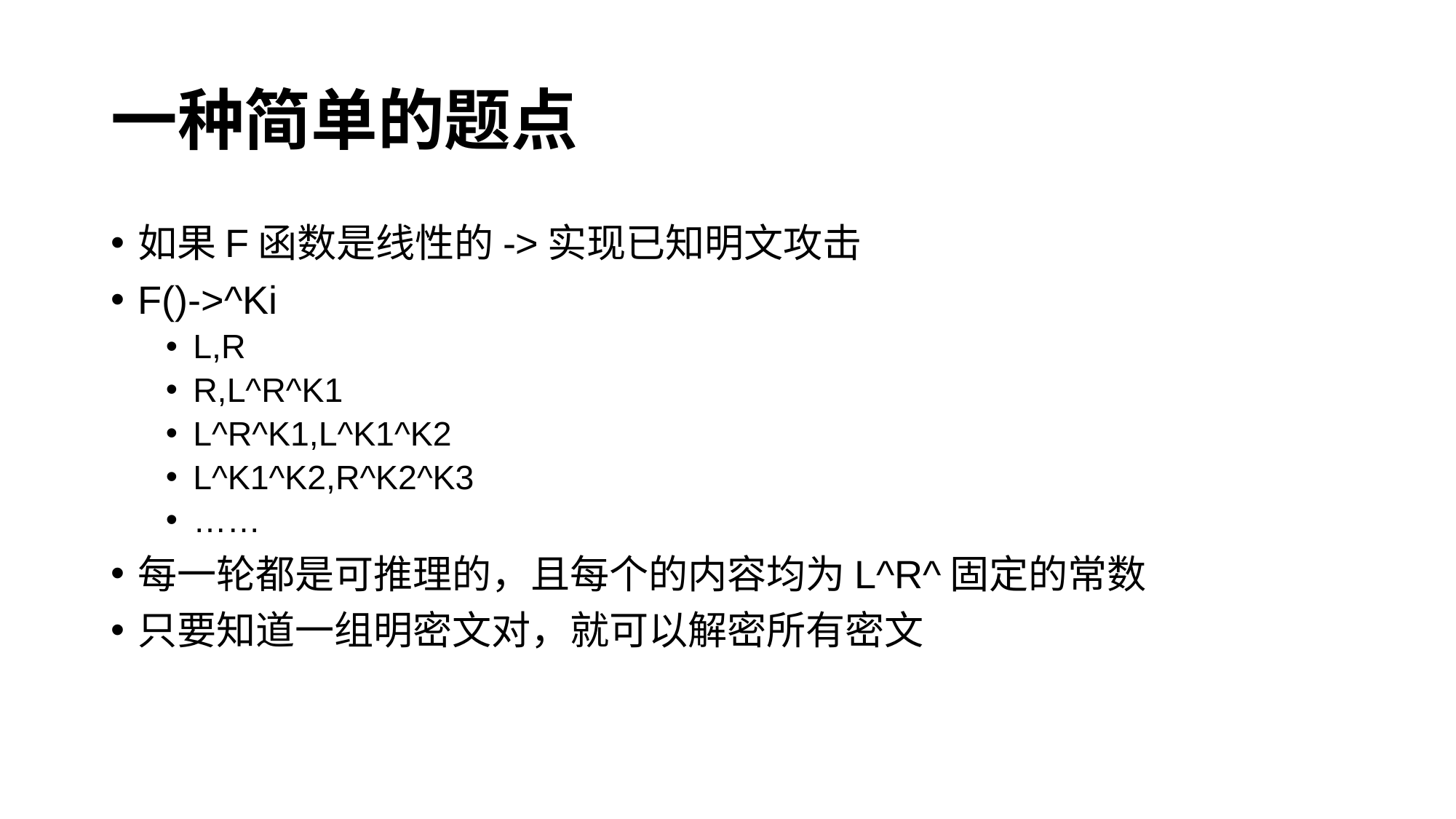

# 一种简单的题点
如果F函数是线性的->实现已知明文攻击
F()->^Ki
L,R
R,L^R^K1
L^R^K1,L^K1^K2
L^K1^K2,R^K2^K3
……
每一轮都是可推理的，且每个的内容均为L^R^固定的常数
只要知道一组明密文对，就可以解密所有密文